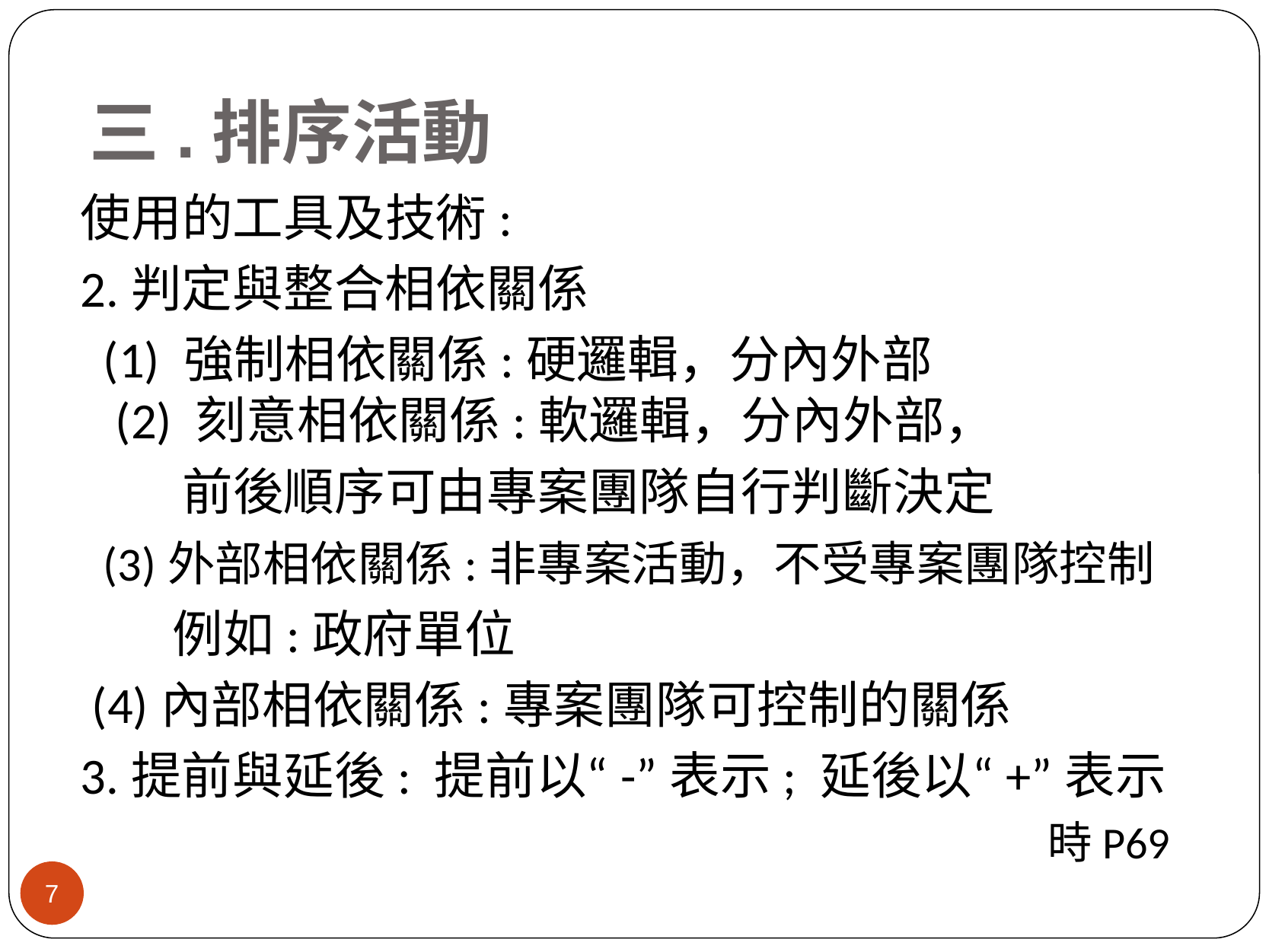

# 三.排序活動
使用的工具及技術:
2.判定與整合相依關係
  (1) 強制相依關係:硬邏輯，分內外部
  (2) 刻意相依關係:軟邏輯，分內外部，
　　前後順序可由專案團隊自行判斷決定
  (3)外部相依關係:非專案活動，不受專案團隊控制
       例如:政府單位
 (4)內部相依關係:專案團隊可控制的關係
3.提前與延後: 提前以“-”表示; 延後以“+”表示
時P69
7